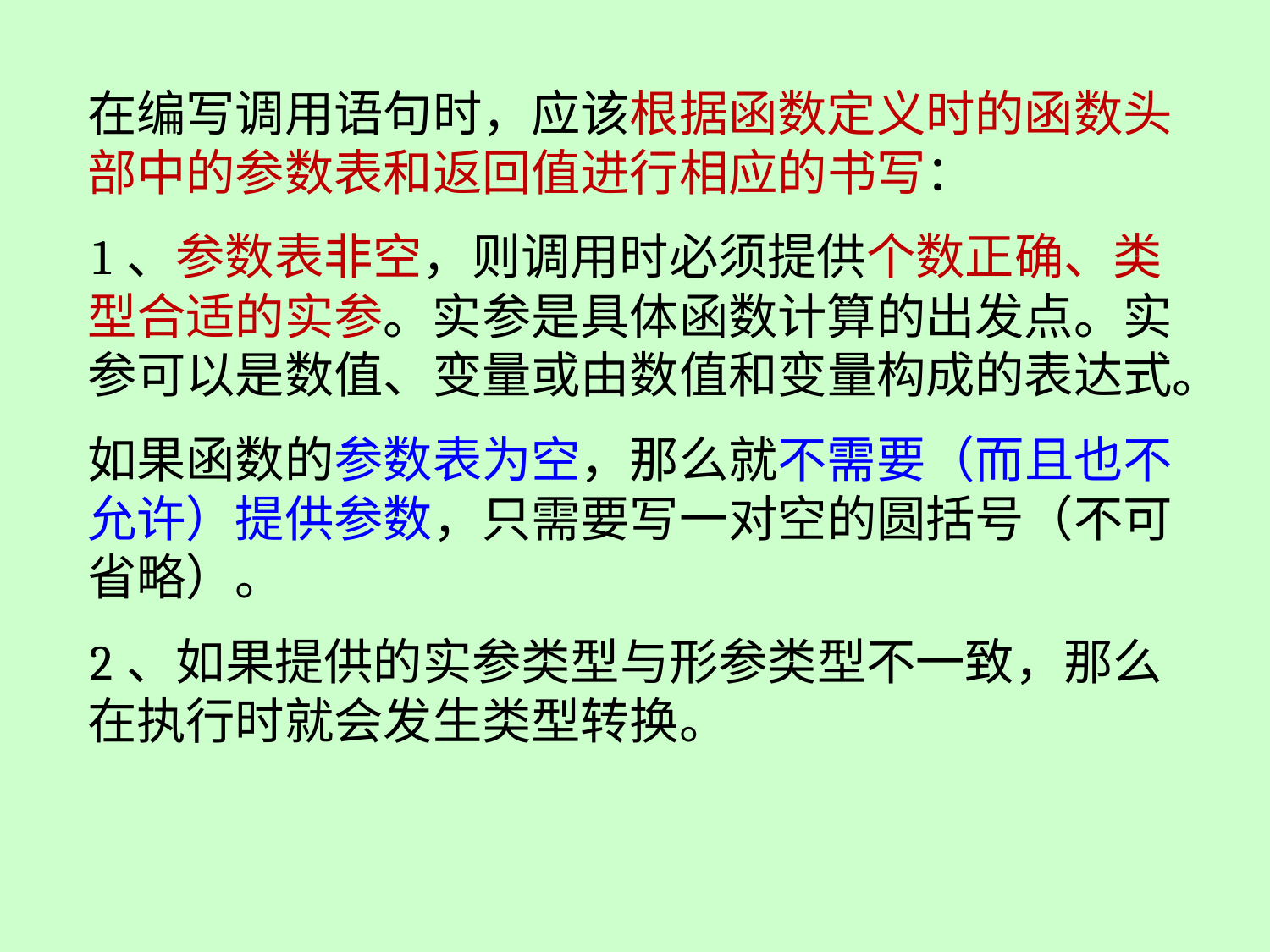

在编写调用语句时，应该根据函数定义时的函数头部中的参数表和返回值进行相应的书写：
1、参数表非空，则调用时必须提供个数正确、类型合适的实参。实参是具体函数计算的出发点。实参可以是数值、变量或由数值和变量构成的表达式。
如果函数的参数表为空，那么就不需要（而且也不允许）提供参数，只需要写一对空的圆括号（不可省略）。
2、如果提供的实参类型与形参类型不一致，那么在执行时就会发生类型转换。

21